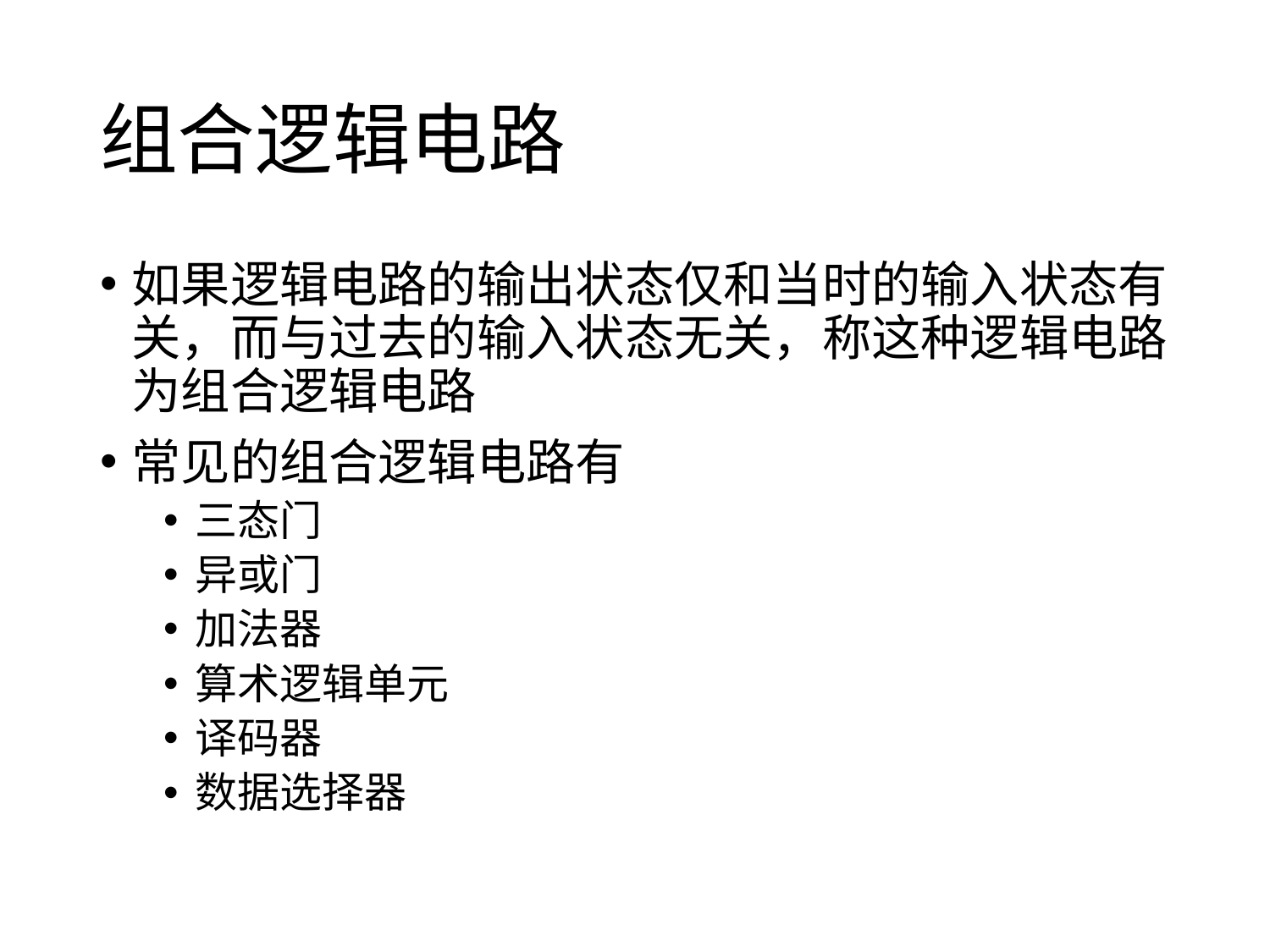

# 组合逻辑电路
如果逻辑电路的输出状态仅和当时的输入状态有关，而与过去的输入状态无关，称这种逻辑电路为组合逻辑电路
常见的组合逻辑电路有
三态门
异或门
加法器
算术逻辑单元
译码器
数据选择器